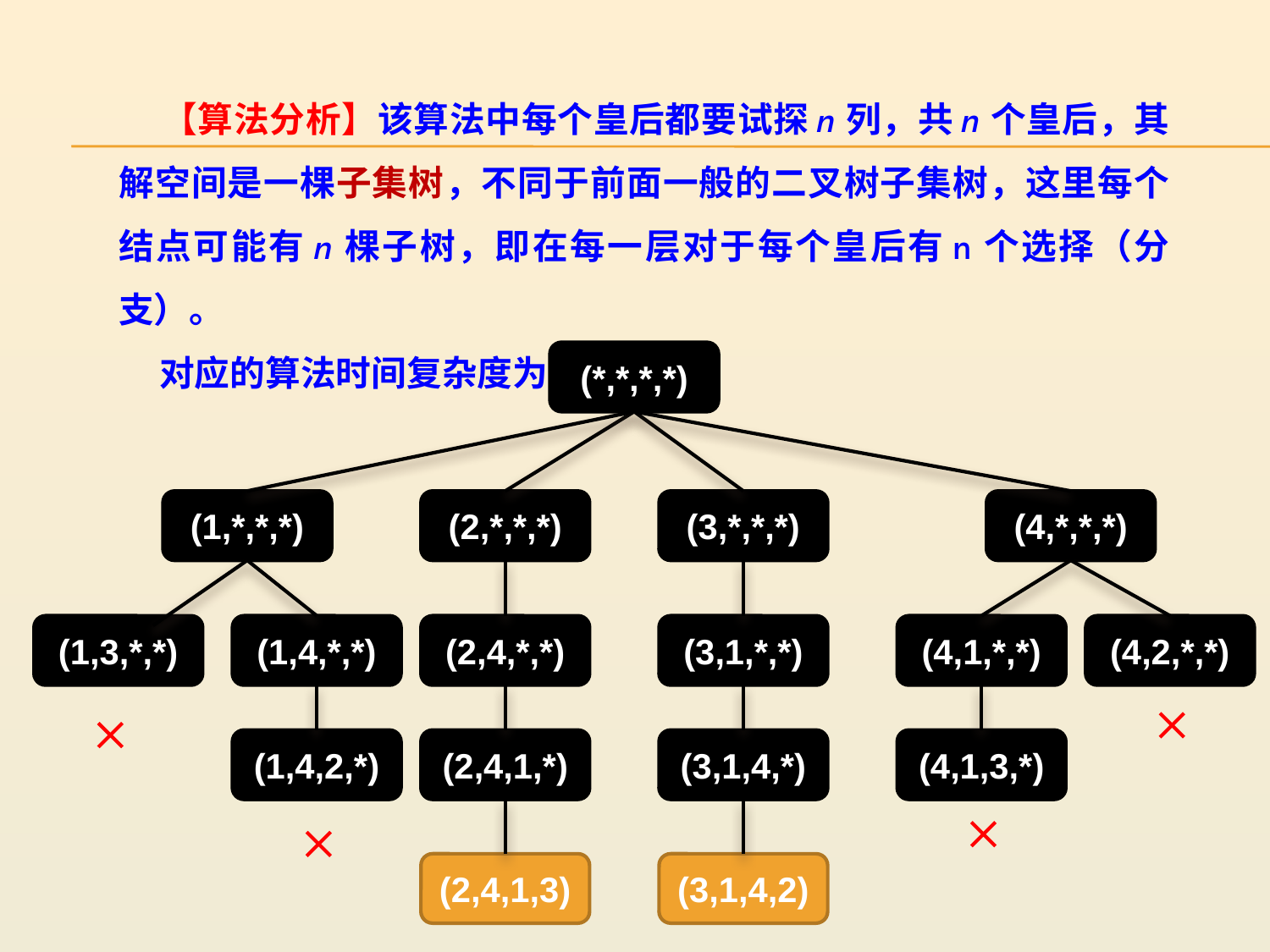

【算法分析】该算法中每个皇后都要试探n列，共n个皇后，其解空间是一棵子集树，不同于前面一般的二叉树子集树，这里每个结点可能有n棵子树，即在每一层对于每个皇后有n个选择（分支）。
    对应的算法时间复杂度为O(nn)。
(*,*,*,*)
(1,*,*,*)
(2,*,*,*)
(3,*,*,*)
(4,*,*,*)
(1,3,*,*)
(1,4,*,*)
(2,4,*,*)
(3,1,*,*)
(4,1,*,*)
(4,2,*,*)
×
×
(1,4,2,*)
(2,4,1,*)
(3,1,4,*)
(4,1,3,*)
×
×
(2,4,1,3)
(3,1,4,2)